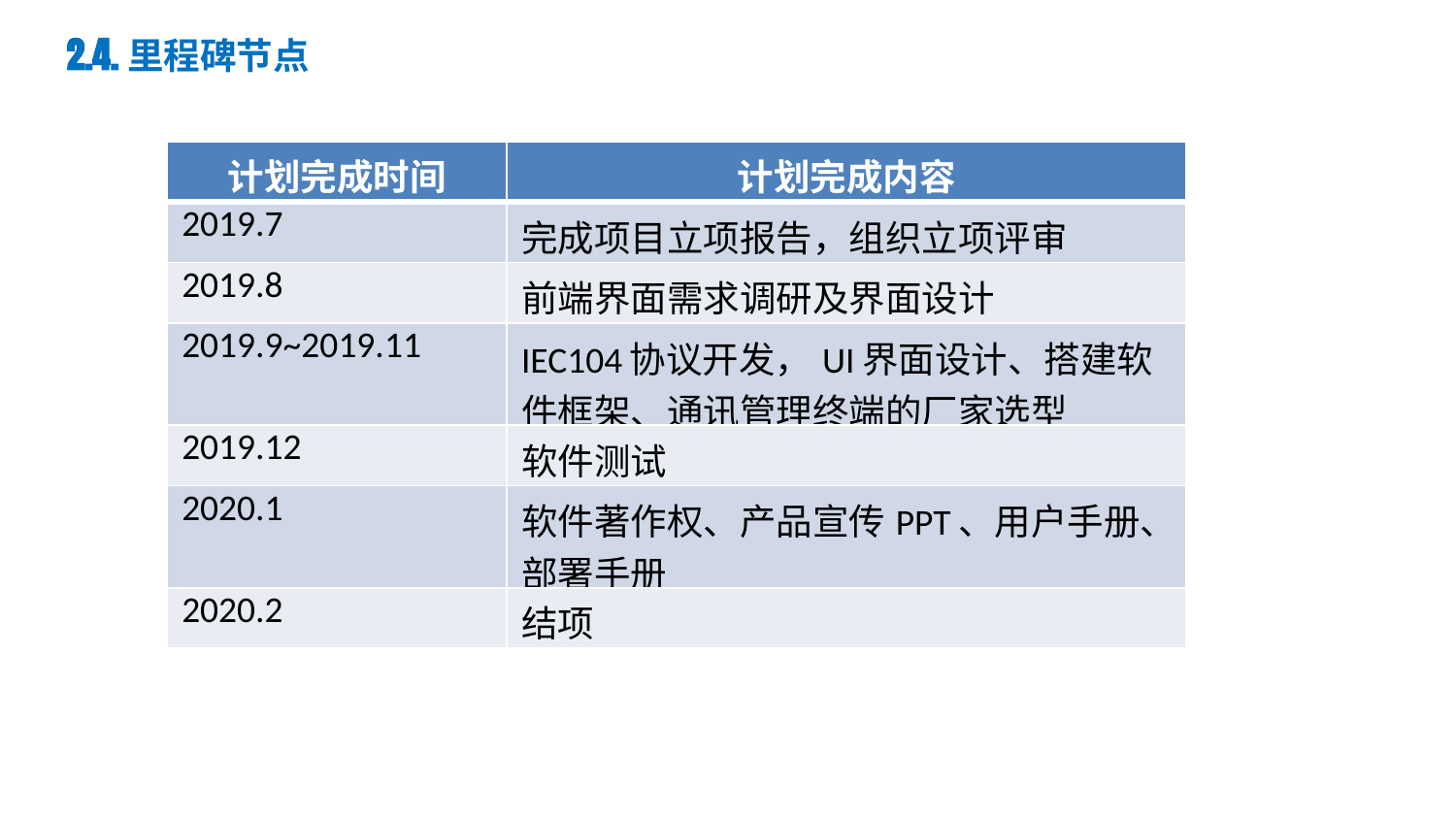

目 录
2.4.里程碑节点
| 计划完成时间 | 计划完成内容 |
| --- | --- |
| 2019.7 | 完成项目立项报告，组织立项评审 |
| 2019.8 | 前端界面需求调研及界面设计 |
| 2019.9~2019.11 | IEC104协议开发，UI界面设计、搭建软件框架、通讯管理终端的厂家选型 |
| 2019.12 | 软件测试 |
| 2020.1 | 软件著作权、产品宣传PPT、用户手册、部署手册 |
| 2020.2 | 结项 |